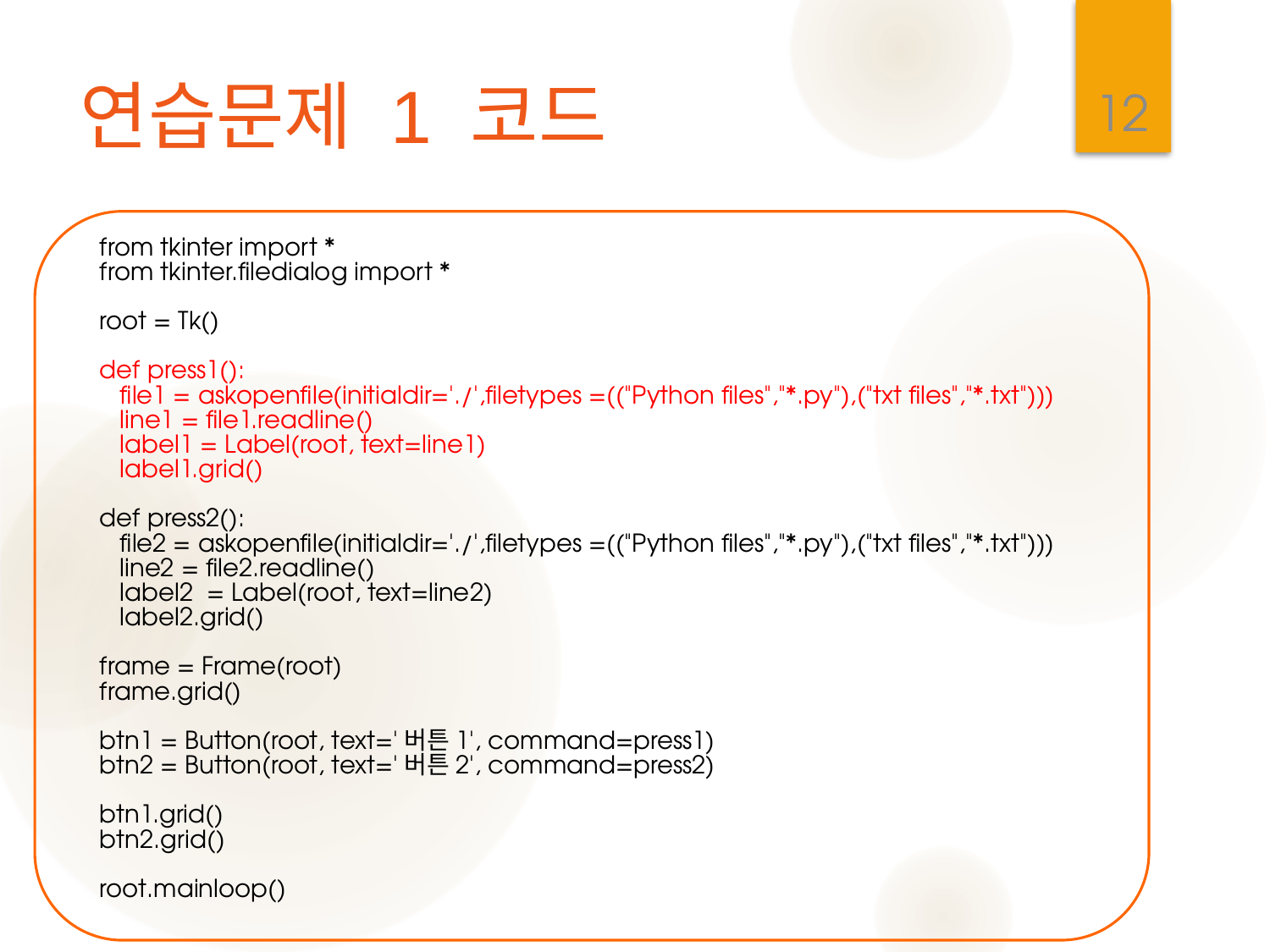

12
# 연습문제 1 코드

from tkinter import *
from tkinter.filedialog import *

root = Tk()

def press1():
   file1 = askopenfile(initialdir='./',filetypes =(("Python files","*.py"),("txt files","*.txt")))
   line1 = file1.readline()
   label1 = Label(root, text=line1)
   label1.grid()

def press2():
   file2 = askopenfile(initialdir='./',filetypes =(("Python files","*.py"),("txt files","*.txt")))
   line2 = file2.readline()
   label2  = Label(root, text=line2)
   label2.grid()

frame = Frame(root)
frame.grid()

btn1 = Button(root, text='버튼1', command=press1)
btn2 = Button(root, text='버튼2', command=press2)

btn1.grid()
btn2.grid()

root.mainloop()